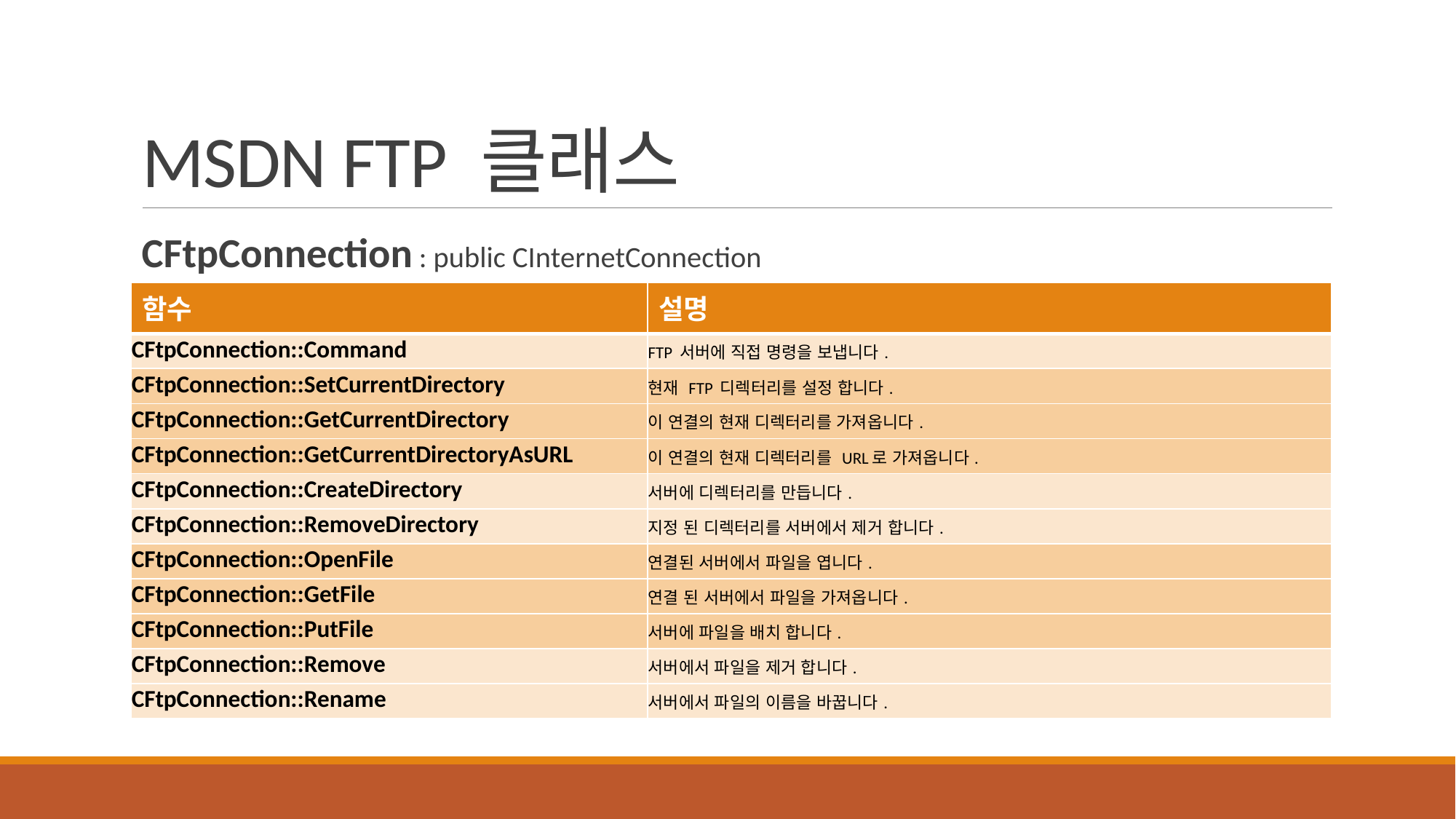

# MSDN FTP 클래스
CFtpConnection : public CInternetConnection
| 함수 | 설명 |
| --- | --- |
| CFtpConnection::Command | FTP 서버에 직접 명령을 보냅니다. |
| CFtpConnection::SetCurrentDirectory | 현재 FTP 디렉터리를 설정 합니다. |
| CFtpConnection::GetCurrentDirectory | 이 연결의 현재 디렉터리를 가져옵니다. |
| CFtpConnection::GetCurrentDirectoryAsURL | 이 연결의 현재 디렉터리를 URL로 가져옵니다. |
| CFtpConnection::CreateDirectory | 서버에 디렉터리를 만듭니다. |
| CFtpConnection::RemoveDirectory | 지정 된 디렉터리를 서버에서 제거 합니다. |
| CFtpConnection::OpenFile | 연결된 서버에서 파일을 엽니다. |
| CFtpConnection::GetFile | 연결 된 서버에서 파일을 가져옵니다. |
| CFtpConnection::PutFile | 서버에 파일을 배치 합니다. |
| CFtpConnection::Remove | 서버에서 파일을 제거 합니다. |
| CFtpConnection::Rename | 서버에서 파일의 이름을 바꿉니다. |